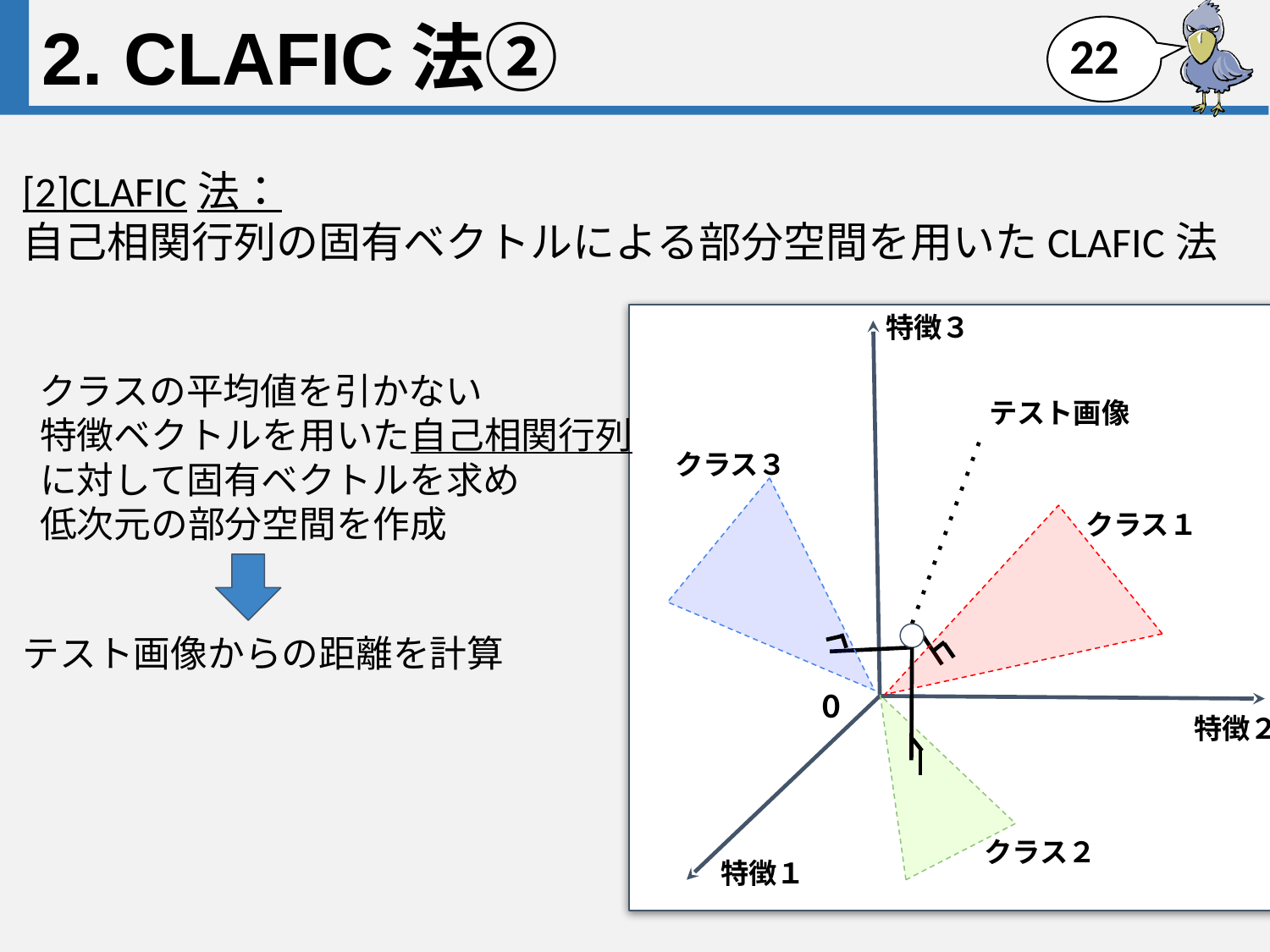

# 2. CLAFIC法②
22
[2]CLAFIC法：
自己相関行列の固有ベクトルによる部分空間を用いたCLAFIC法

 クラスの平均値を引かない
 特徴ベクトルを用いた自己相関行列
 に対して固有ベクトルを求め
 低次元の部分空間を作成

テスト画像からの距離を計算
特徴３

テスト画像
クラス３
クラス１

0

特徴２
クラス２
特徴１